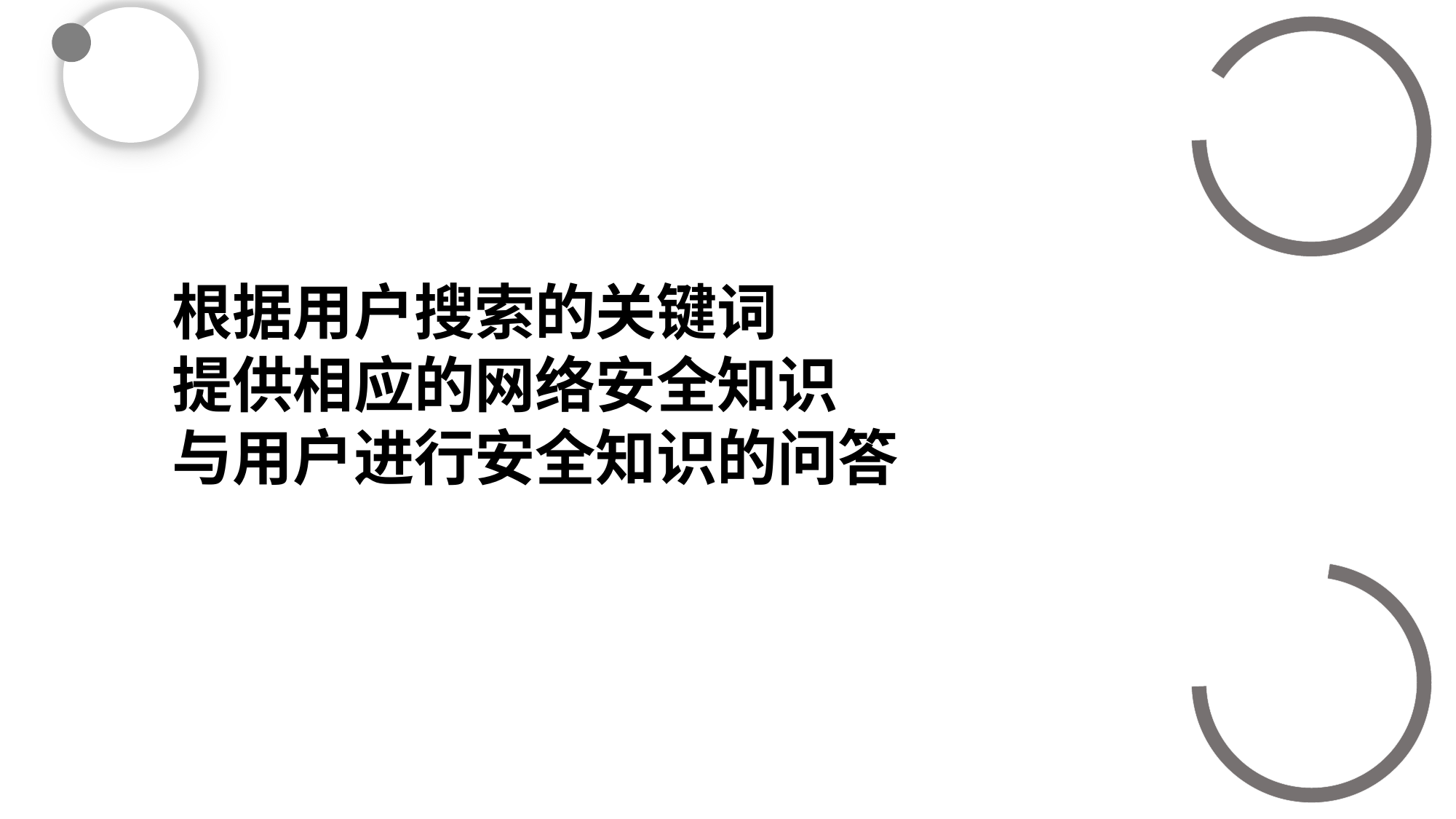

根据用户搜索的关键词
提供相应的网络安全知识
与用户进行安全知识的问答

4